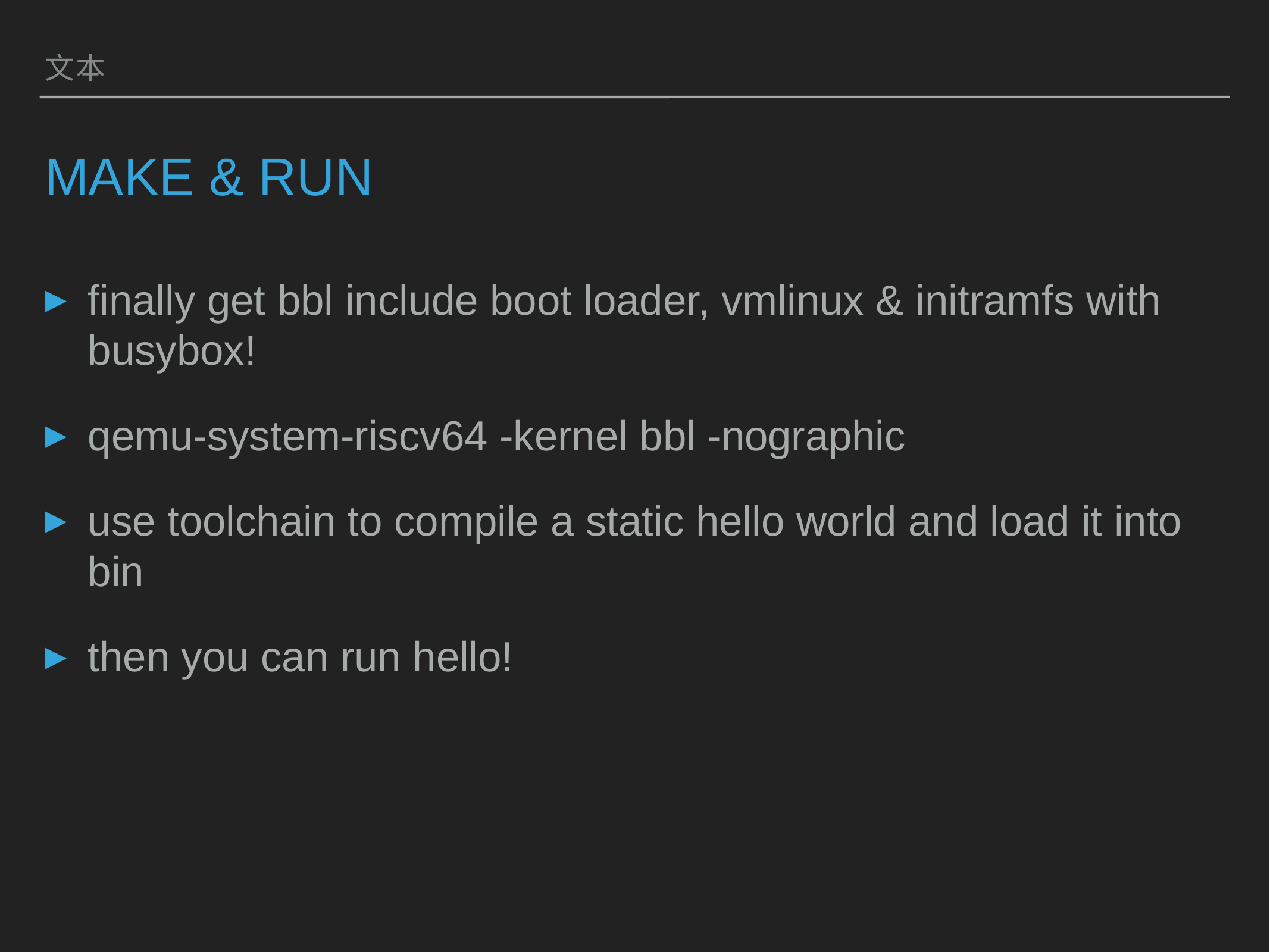

文本
# make & run
finally get bbl include boot loader, vmlinux & initramfs with busybox!
qemu-system-riscv64 -kernel bbl -nographic
use toolchain to compile a static hello world and load it into bin
then you can run hello!